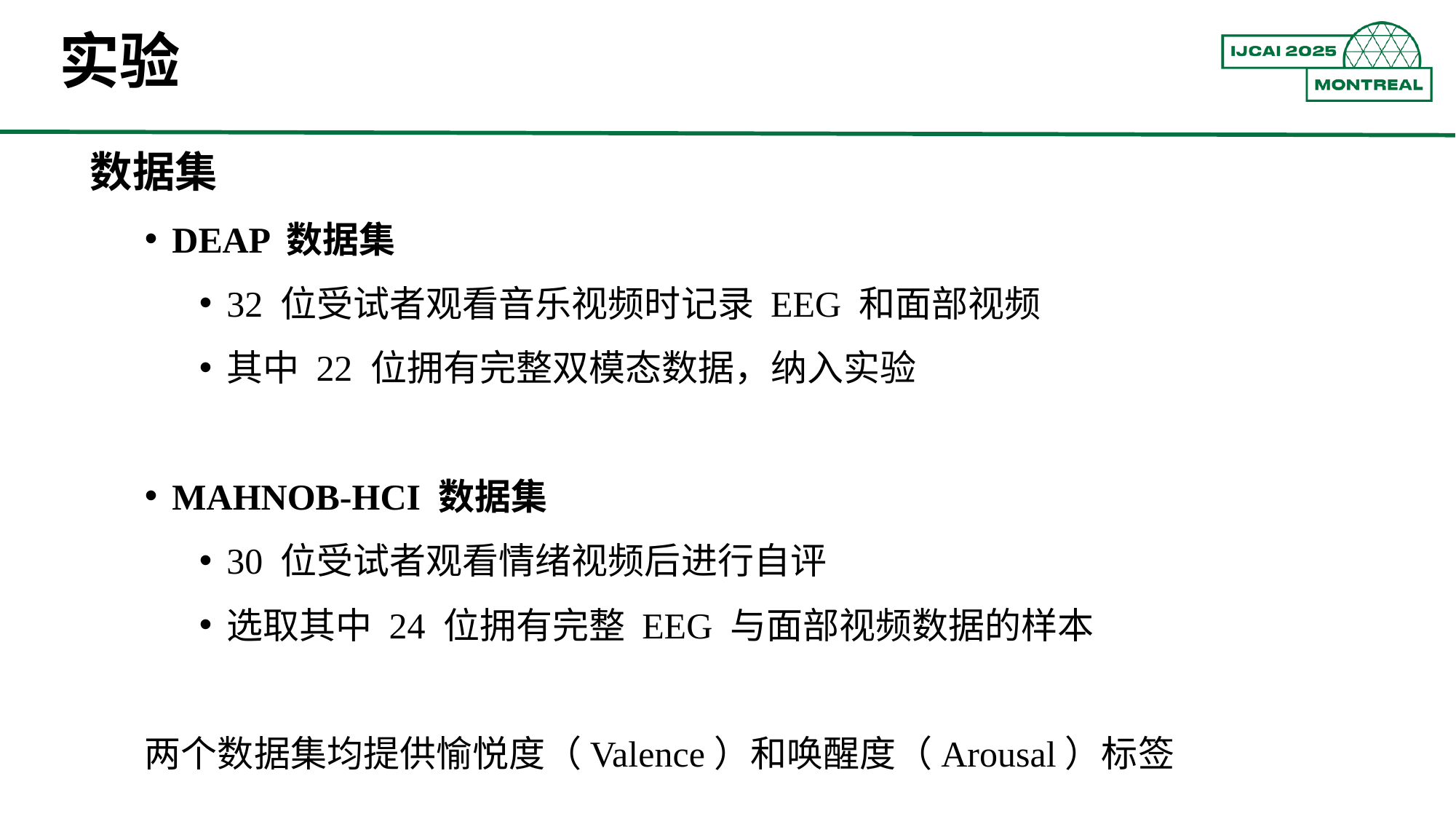

实验
数据集
DEAP 数据集
32 位受试者观看音乐视频时记录 EEG 和面部视频
其中 22 位拥有完整双模态数据，纳入实验

MAHNOB-HCI 数据集
30 位受试者观看情绪视频后进行自评
选取其中 24 位拥有完整 EEG 与面部视频数据的样本

两个数据集均提供愉悦度（Valence）和唤醒度（Arousal）标签